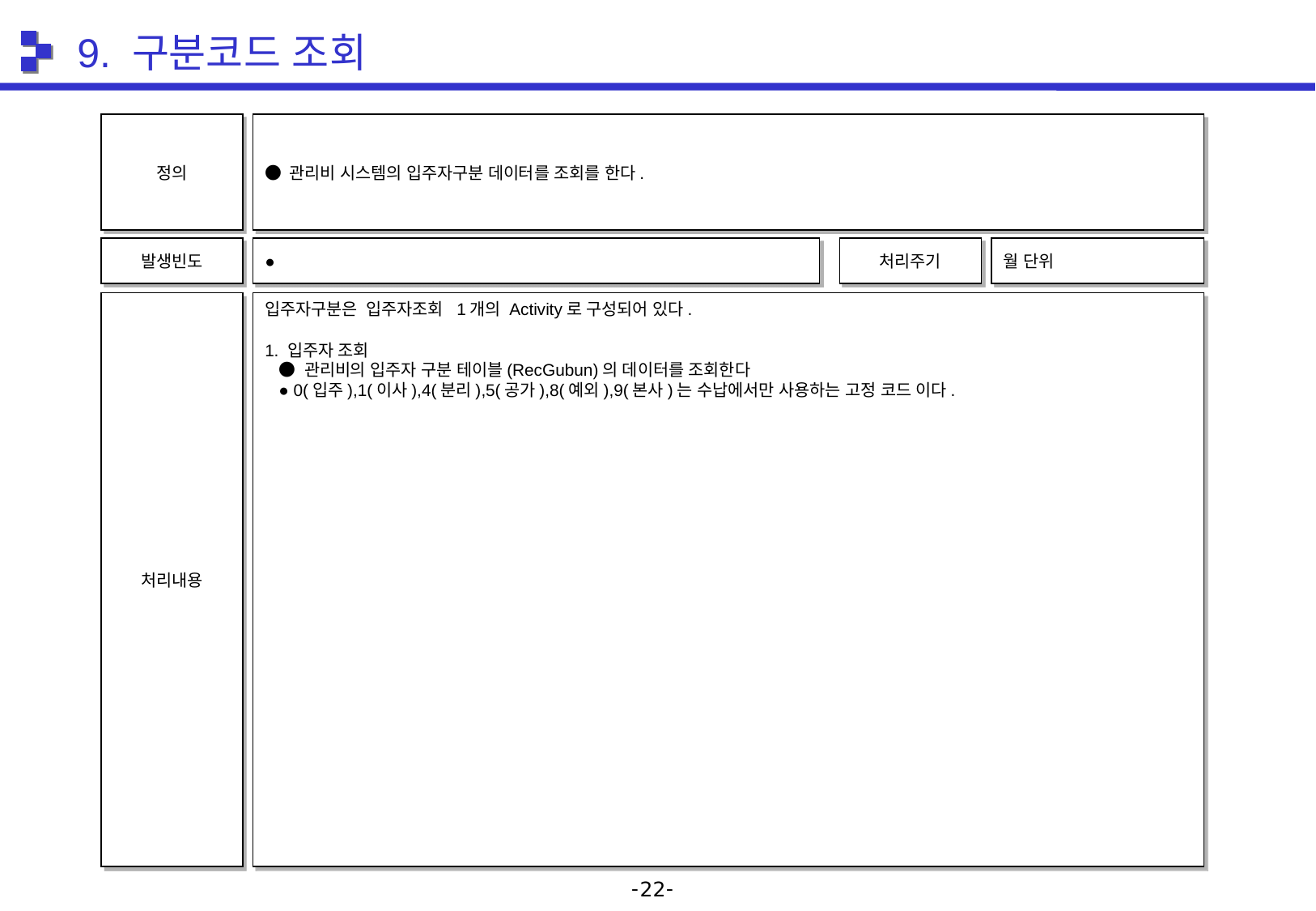

9. 구분코드 조회
정의
● 관리비 시스템의 입주자구분 데이터를 조회를 한다.
발생빈도
●
처리주기
월 단위
처리내용
입주자구분은  입주자조회  1개의 Activity로 구성되어 있다.

1. 입주자 조회
   ● 관리비의 입주자 구분 테이블(RecGubun)의 데이터를 조회한다
   ● 0(입주),1(이사),4(분리),5(공가),8(예외),9(본사)는 수납에서만 사용하는 고정 코드 이다.